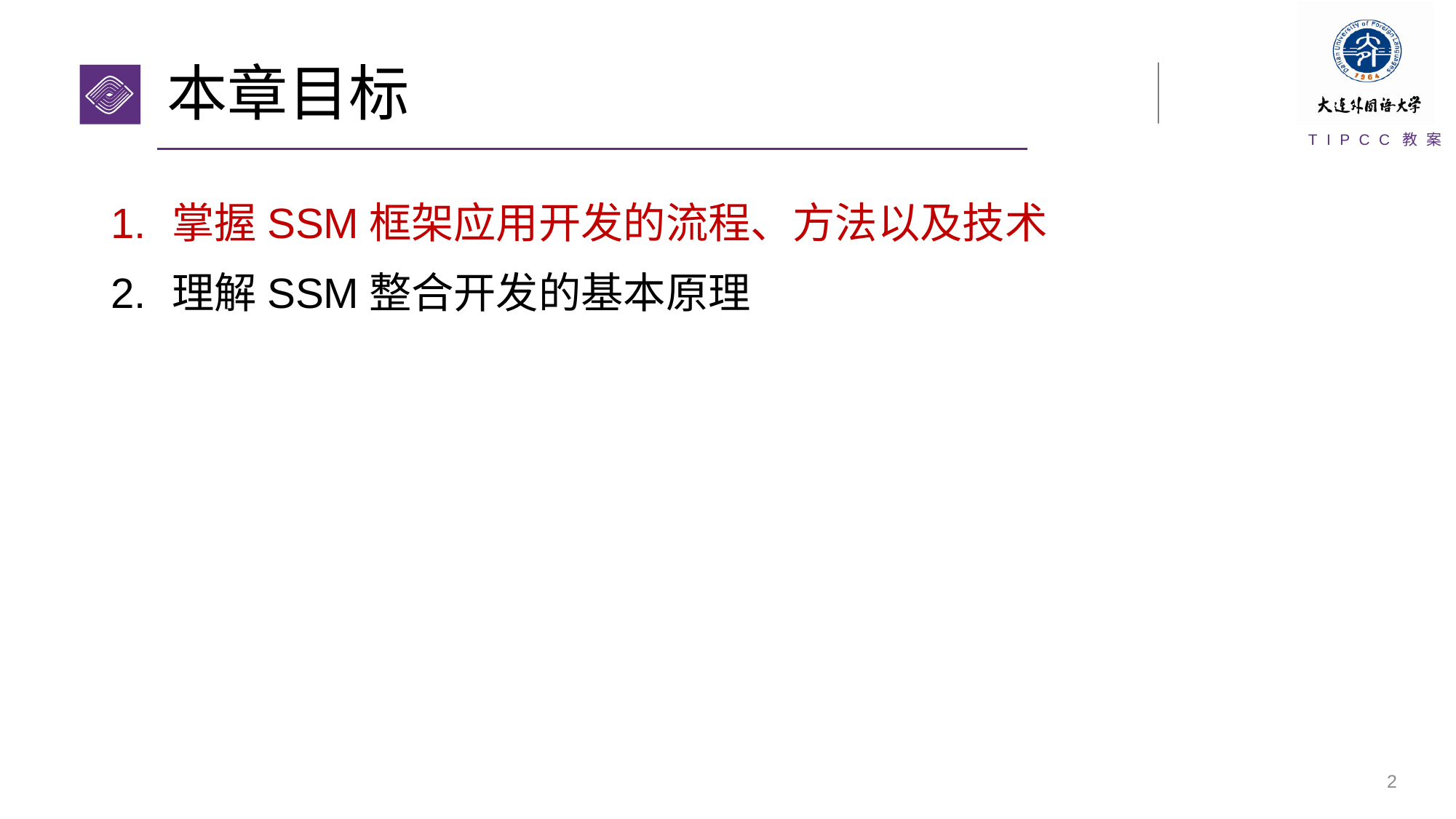

# 本章目标
掌握SSM框架应用开发的流程、方法以及技术
理解SSM整合开发的基本原理
2